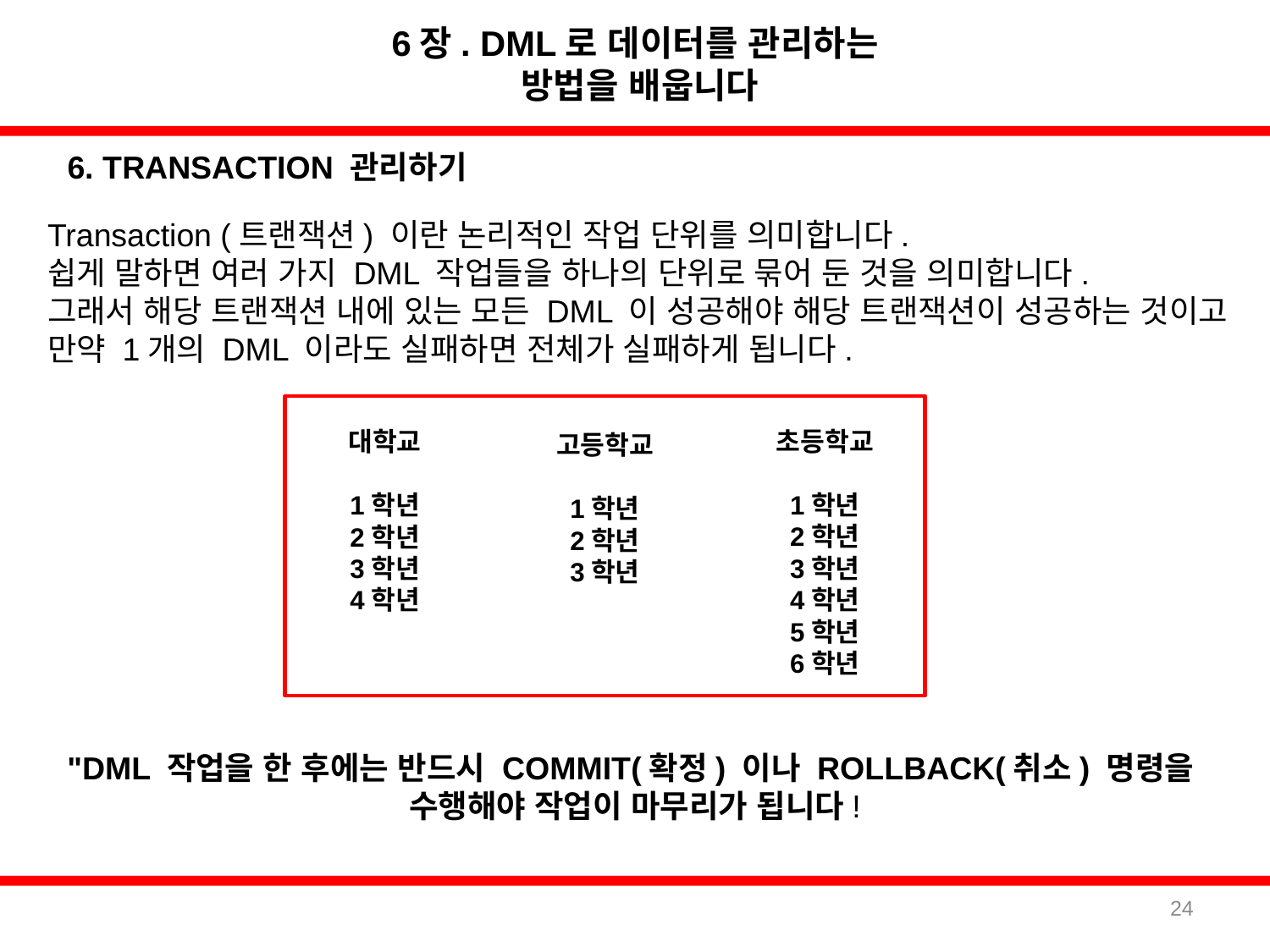

6장. DML로 데이터를 관리하는
방법을 배웁니다

6. TRANSACTION 관리하기
Transaction (트랜잭션) 이란 논리적인 작업 단위를 의미합니다.
쉽게 말하면 여러 가지 DML 작업들을 하나의 단위로 묶어 둔 것을 의미합니다.
그래서 해당 트랜잭션 내에 있는 모든 DML 이 성공해야 해당 트랜잭션이 성공하는 것이고 만약 1개의 DML 이라도 실패하면 전체가 실패하게 됩니다.

초등학교

1학년
2학년
3학년
4학년
5학년
6학년
대학교

1학년
2학년
3학년
4학년
고등학교

1학년
2학년
3학년
"DML 작업을 한 후에는 반드시 COMMIT(확정) 이나 ROLLBACK(취소) 명령을
수행해야 작업이 마무리가 됩니다!

24